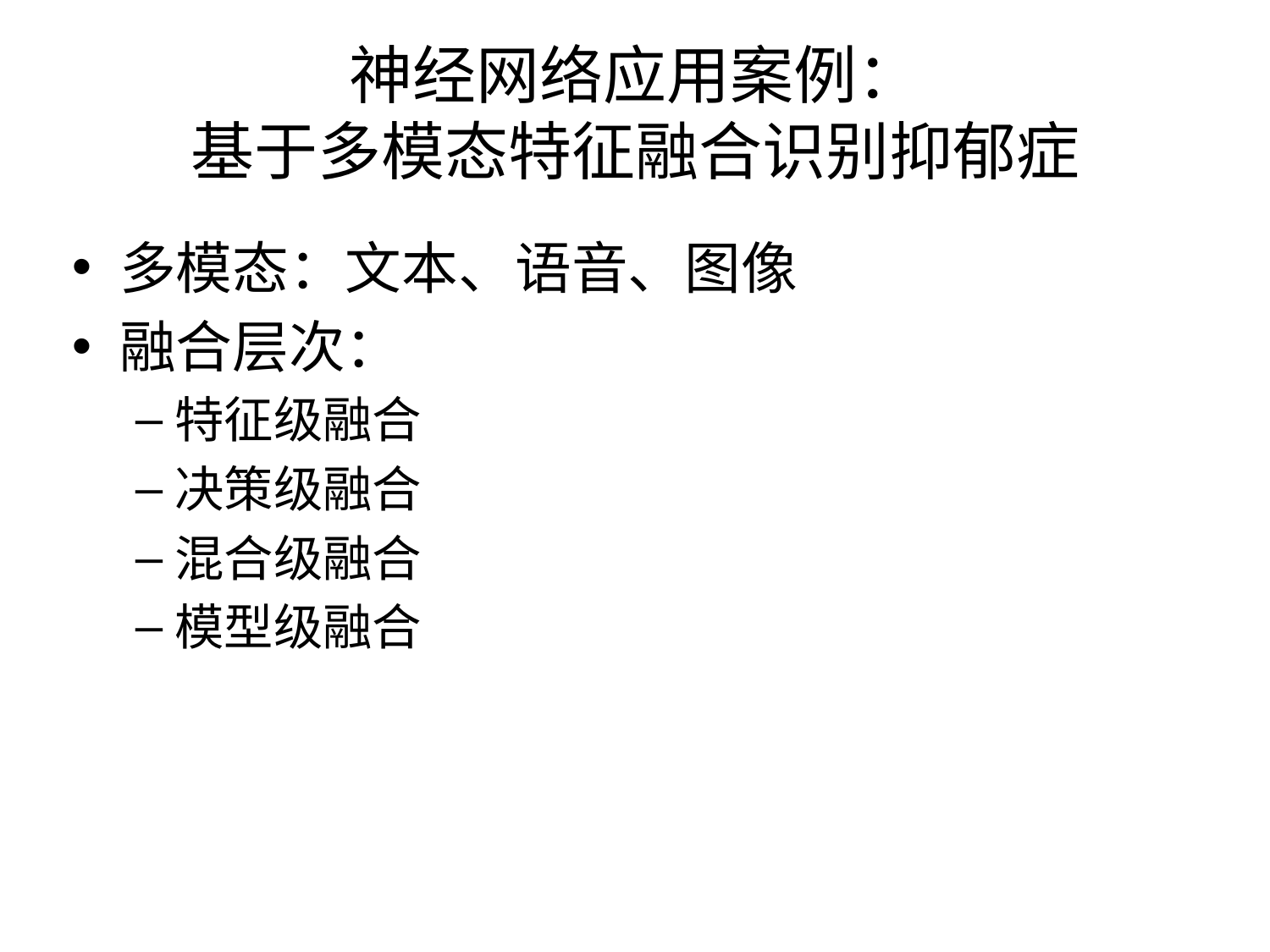

# 神经网络应用案例： 基于多模态特征融合识别抑郁症
多模态：文本、语音、图像
融合层次：
特征级融合
决策级融合
混合级融合
模型级融合